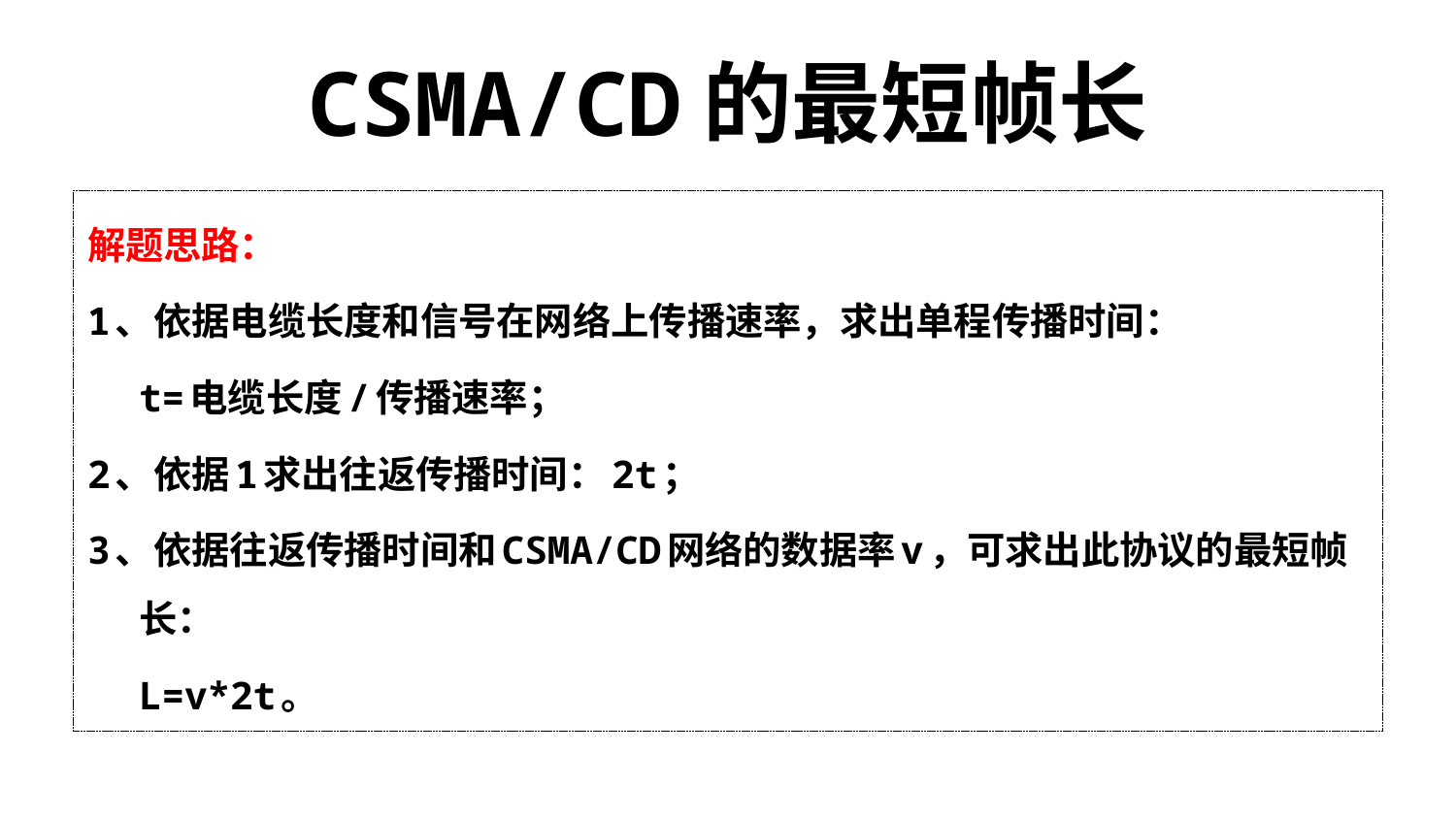

# CSMA/CD的最短帧长
解题思路：
1、依据电缆长度和信号在网络上传播速率，求出单程传播时间：
	t=电缆长度/传播速率；
2、依据1求出往返传播时间：2t；
3、依据往返传播时间和CSMA/CD网络的数据率v，可求出此协议的最短帧长：
	L=v*2t。